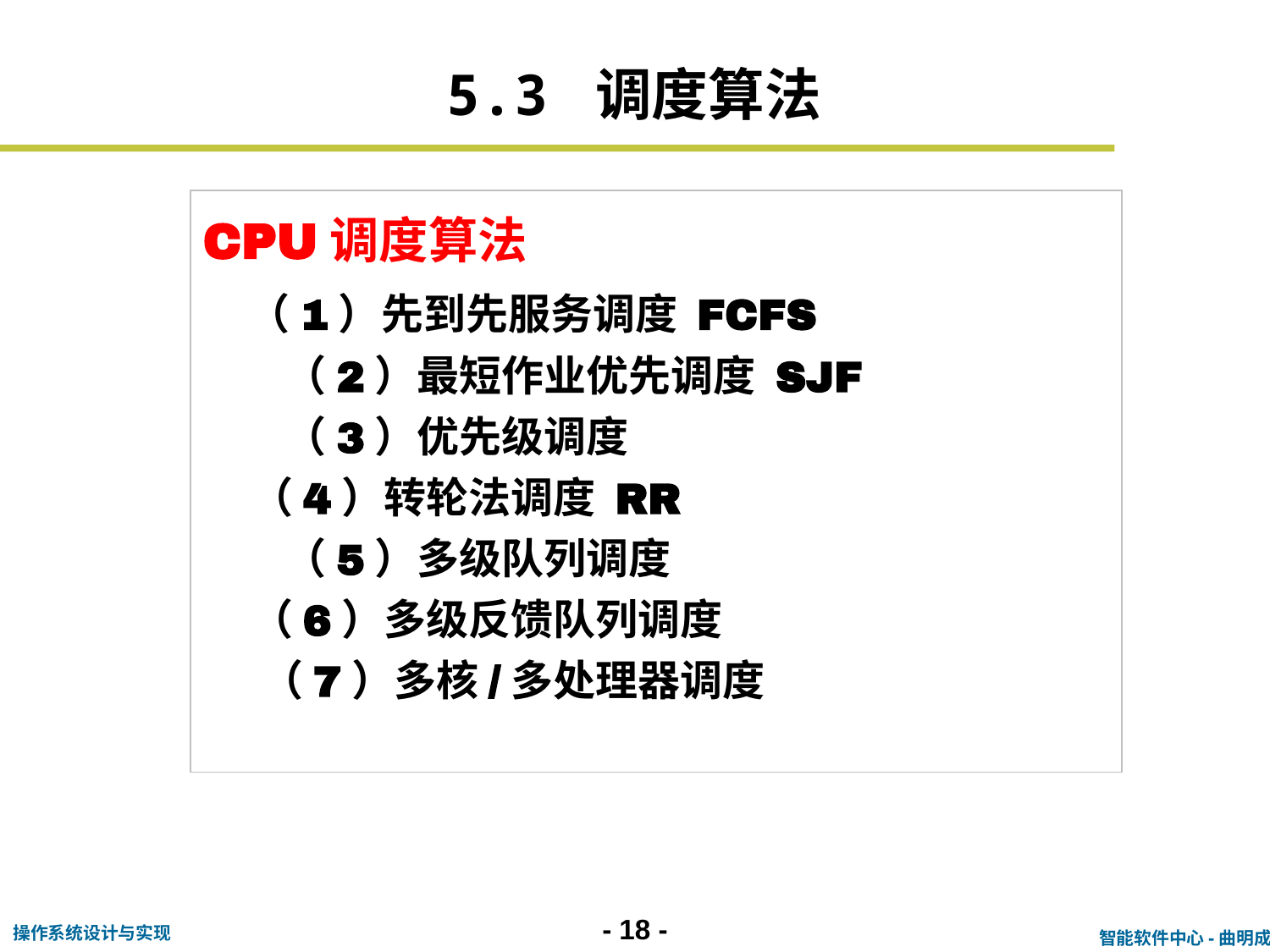

5.3 调度算法
CPU调度算法
    （1）先到先服务调度 FCFS
     （2）最短作业优先调度 SJF
     （3）优先级调度
     （4）转轮法调度 RR
     （5）多级队列调度
     （6）多级反馈队列调度
     （7）多核/多处理器调度